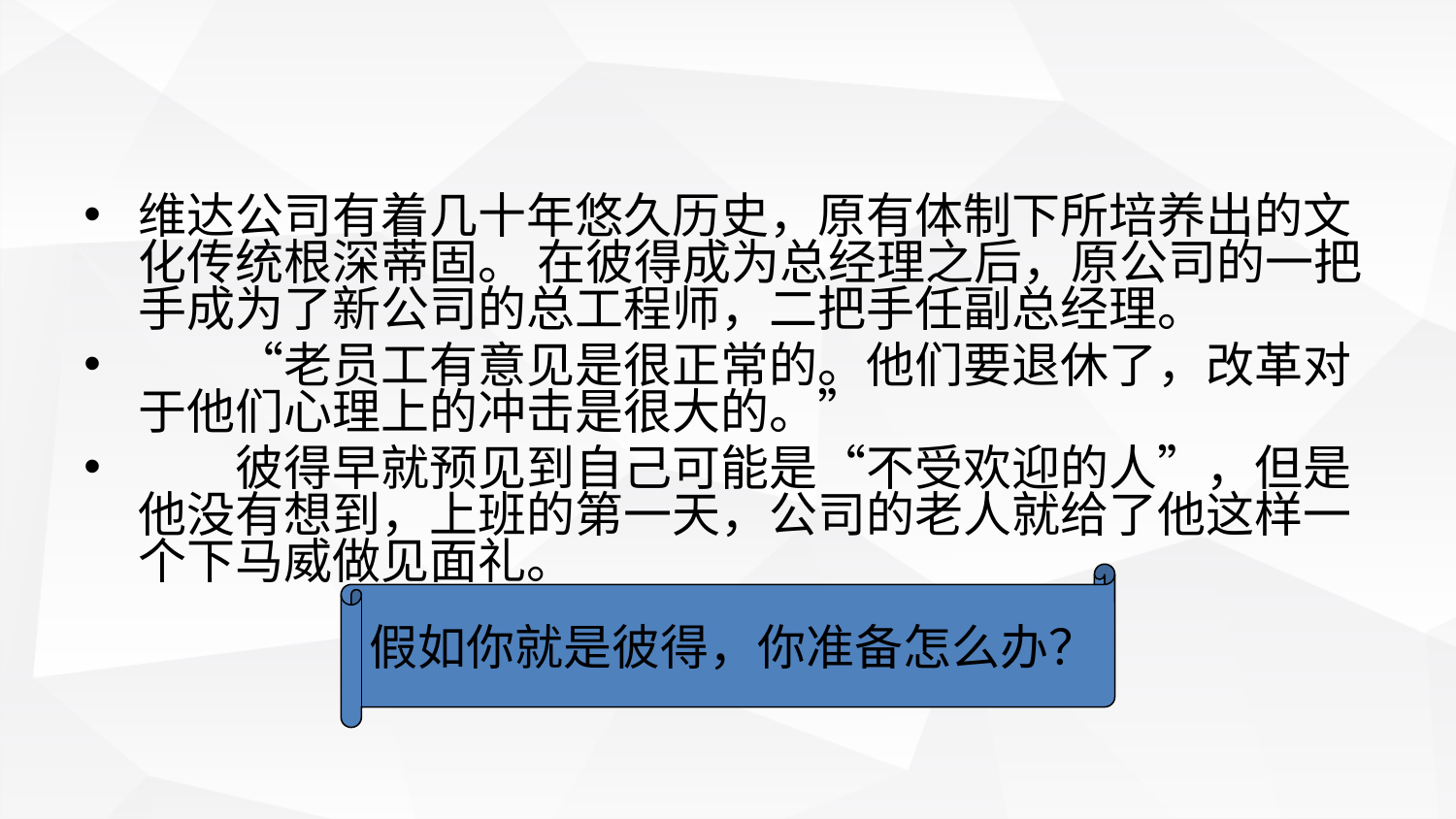

#
维达公司有着几十年悠久历史，原有体制下所培养出的文化传统根深蒂固。 在彼得成为总经理之后，原公司的一把手成为了新公司的总工程师，二把手任副总经理。
　　“老员工有意见是很正常的。他们要退休了，改革对于他们心理上的冲击是很大的。”
　　彼得早就预见到自己可能是“不受欢迎的人”，但是他没有想到，上班的第一天，公司的老人就给了他这样一个下马威做见面礼。
假如你就是彼得，你准备怎么办？
20